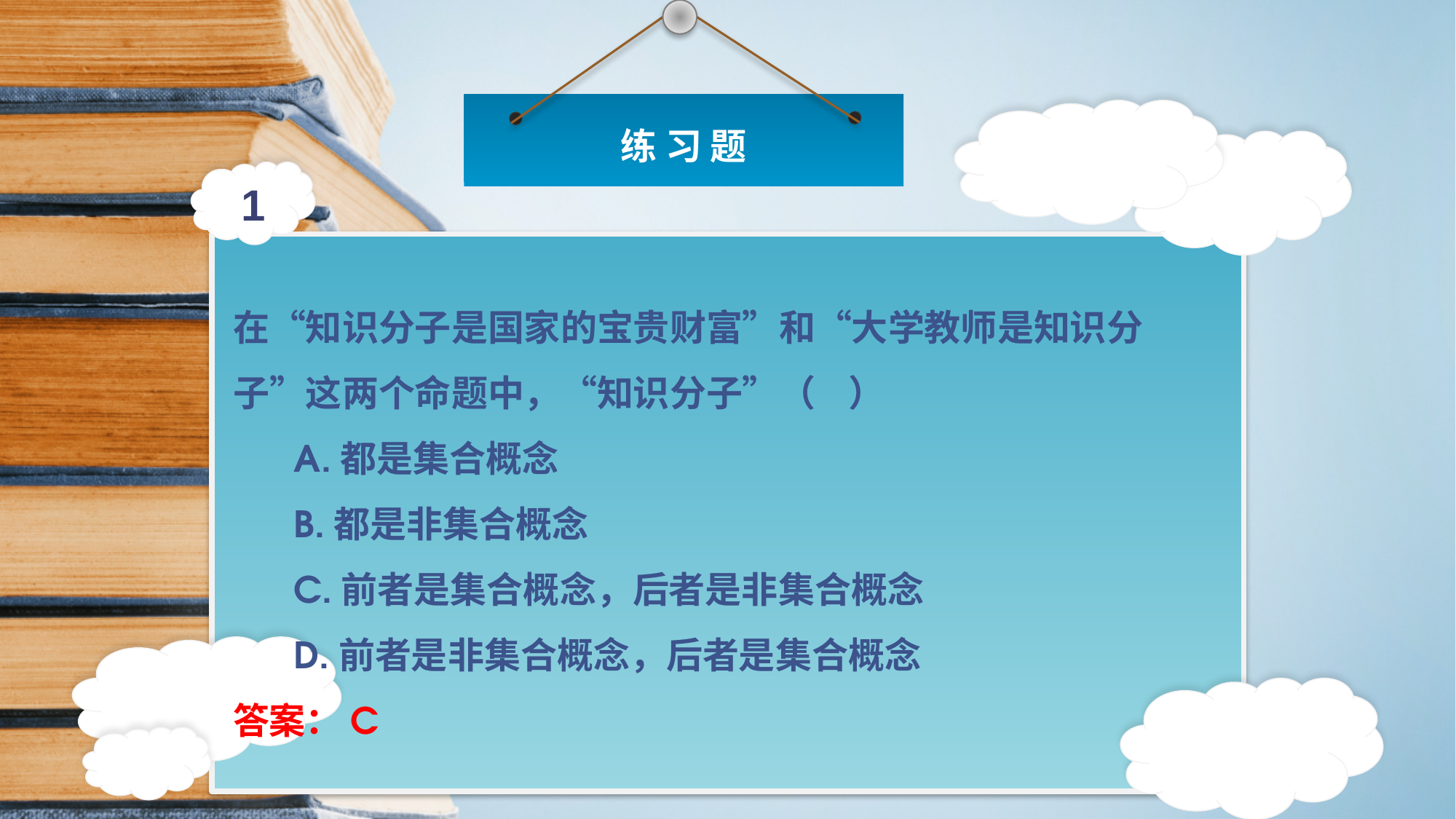

练 习 题

1

在“知识分子是国家的宝贵财富”和“大学教师是知识分子”这两个命题中，“知识分子”（    ）
      A.都是集合概念
      B.都是非集合概念
      C.前者是集合概念，后者是非集合概念
      D.前者是非集合概念，后者是集合概念
答案：C